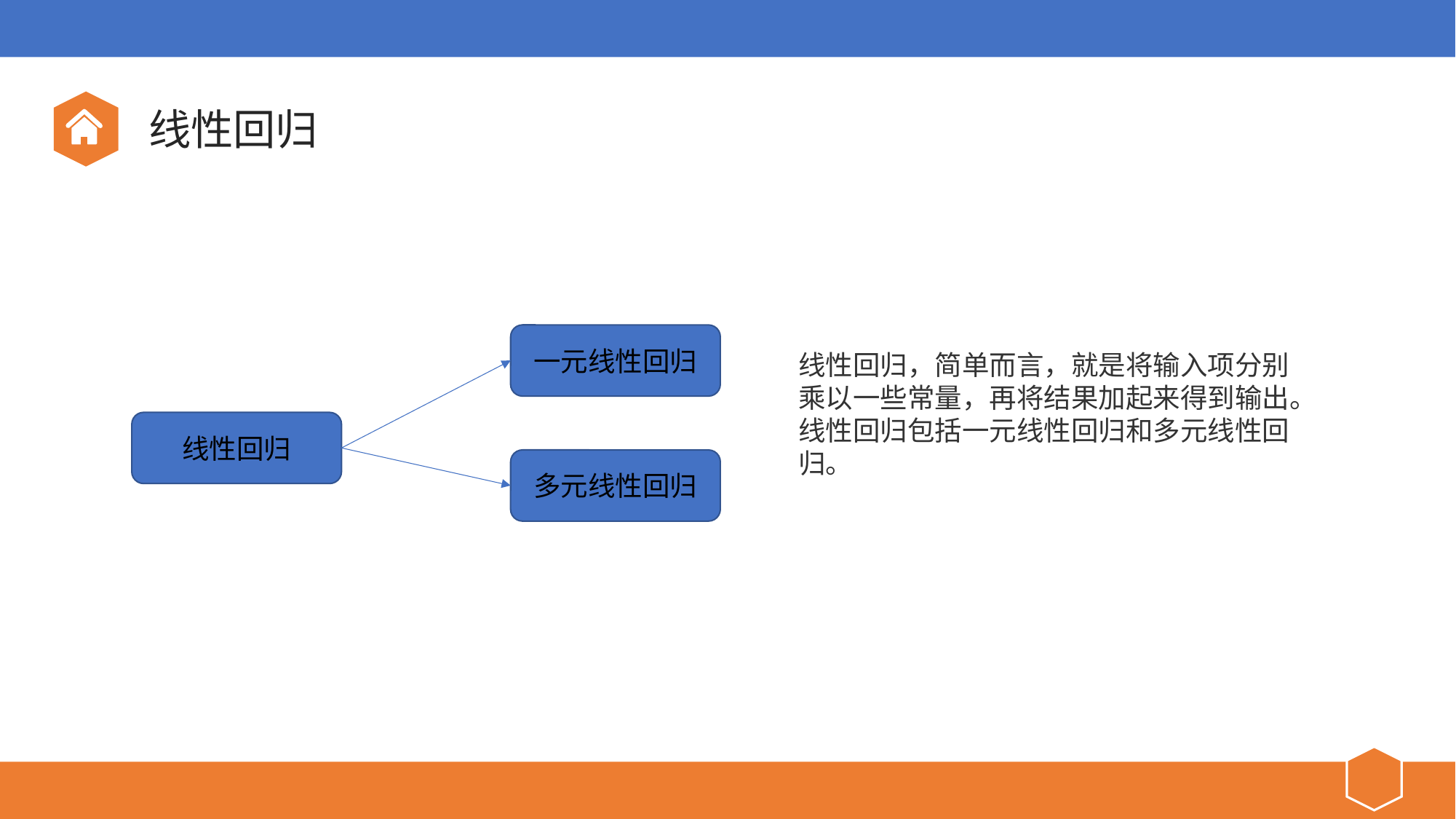

线性回归

一元线性回归
线性回归，简单而言，就是将输入项分别乘以一些常量，再将结果加起来得到输出。线性回归包括一元线性回归和多元线性回归。
线性回归
多元线性回归
3